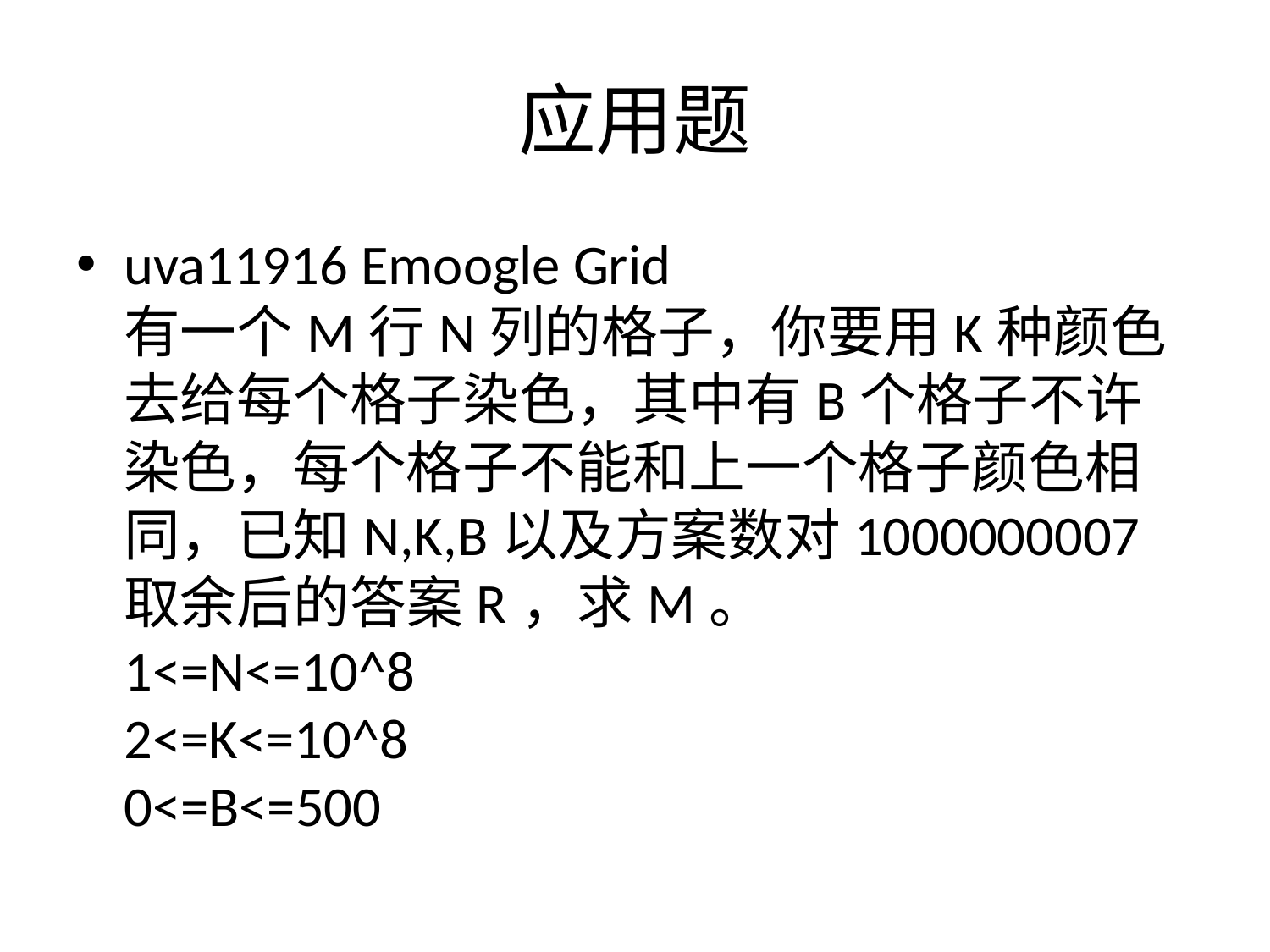

# 应用题
uva11916 Emoogle Grid
有一个M行N列的格子，你要用K种颜色去给每个格子染色，其中有B个格子不许染色，每个格子不能和上一个格子颜色相同，已知N,K,B以及方案数对1000000007取余后的答案R，求M。
1<=N<=10^8
2<=K<=10^8
0<=B<=500